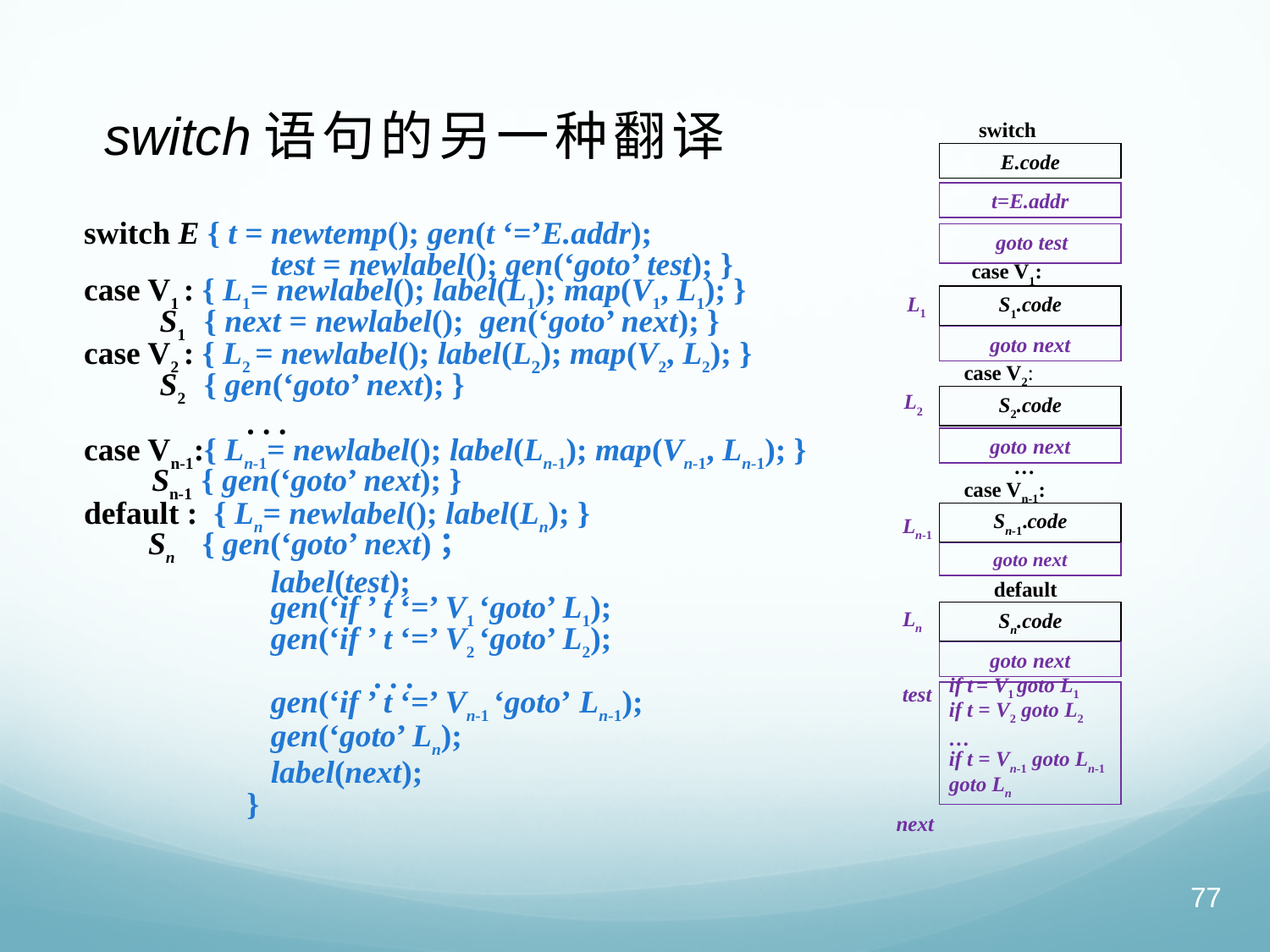

switch
# switch语句的另一种翻译
E.code

t=E.addr
switch E { t = newtemp(); gen(t ‘=’E.addr);
		   test = newlabel(); gen(‘goto’ test); }
case V1 : { L1= newlabel(); label(L1); map(V1, L1); }
  	     S1    { next = newlabel();  gen(‘goto’ next); }
case V2 : { L2 = newlabel(); label(L2); map(V2, L2); }
	     S2    { gen(‘goto’ next); }
		. . .
case Vn-1:{ Ln-1= newlabel(); label(Ln-1); map(Vn-1, Ln-1); }
	    Sn-1  { gen(‘goto’ next); }
default :  { Ln= newlabel(); label(Ln); }
        Sn      { gen(‘goto’ next)；
	 	   label(test);
	 	   gen(‘if ’ t ‘=’ V1 ‘goto’ L1);
	 	   gen(‘if ’ t ‘=’ V2 ‘goto’ L2);
			. . .
	 	   gen(‘if ’ t ‘=’ Vn-1 ‘goto’ Ln-1);
	 	   gen(‘goto’ Ln);
	 	   label(next);
		}
 goto test
case V1:
L1
S1.code
goto next
case V2:
L2
S2.code
goto next
…
case Vn-1:
Sn-1.code
Ln-1
goto next
default
Ln
Sn.code
goto next
test
if t = V1 goto L1
if t = V2 goto L2
…
if t = Vn-1 goto Ln-1
goto Ln
next
77